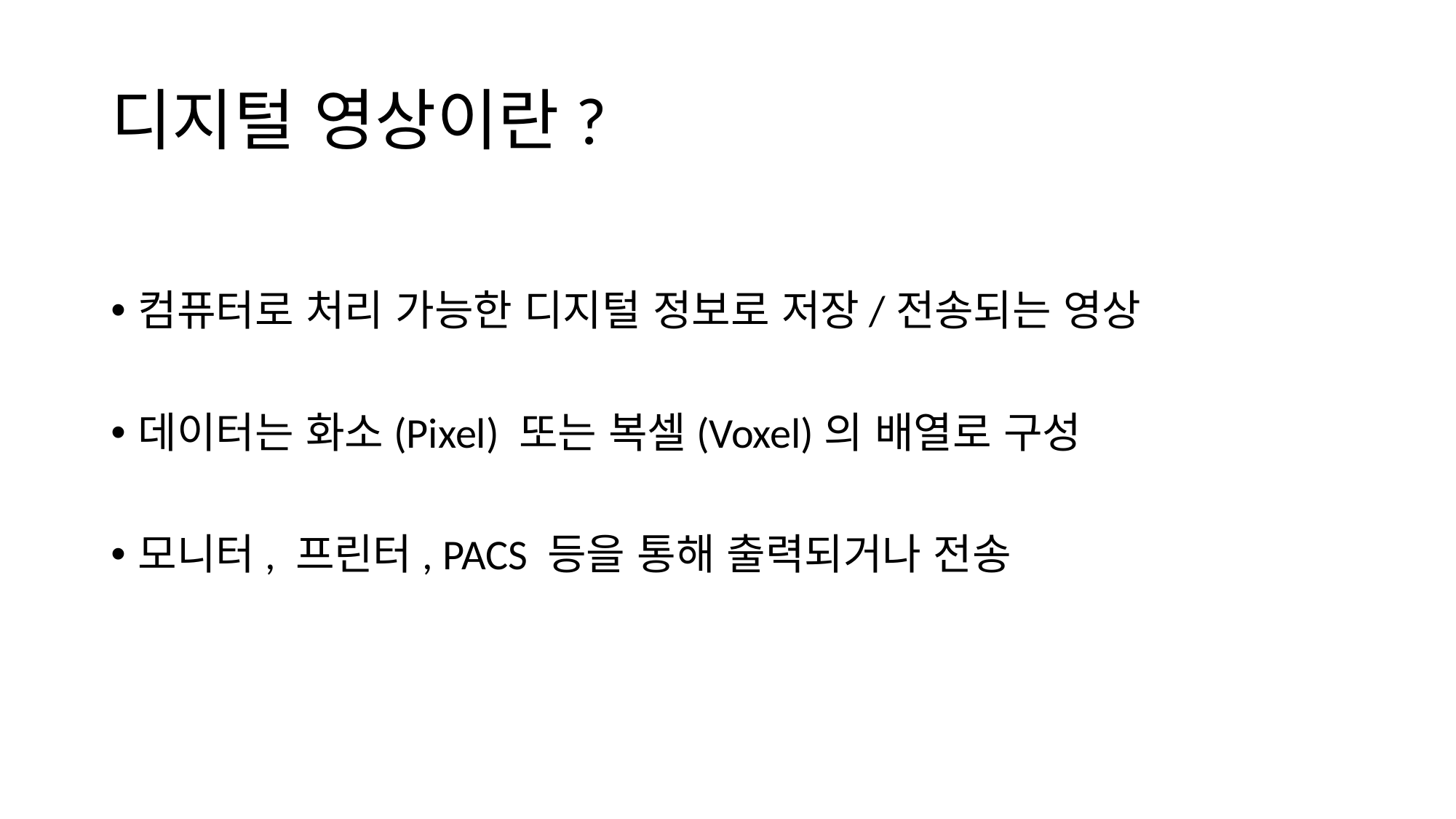

# 디지털 영상이란?

컴퓨터로 처리 가능한 디지털 정보로 저장/전송되는 영상

데이터는 화소(Pixel) 또는 복셀(Voxel)의 배열로 구성

모니터, 프린터, PACS 등을 통해 출력되거나 전송